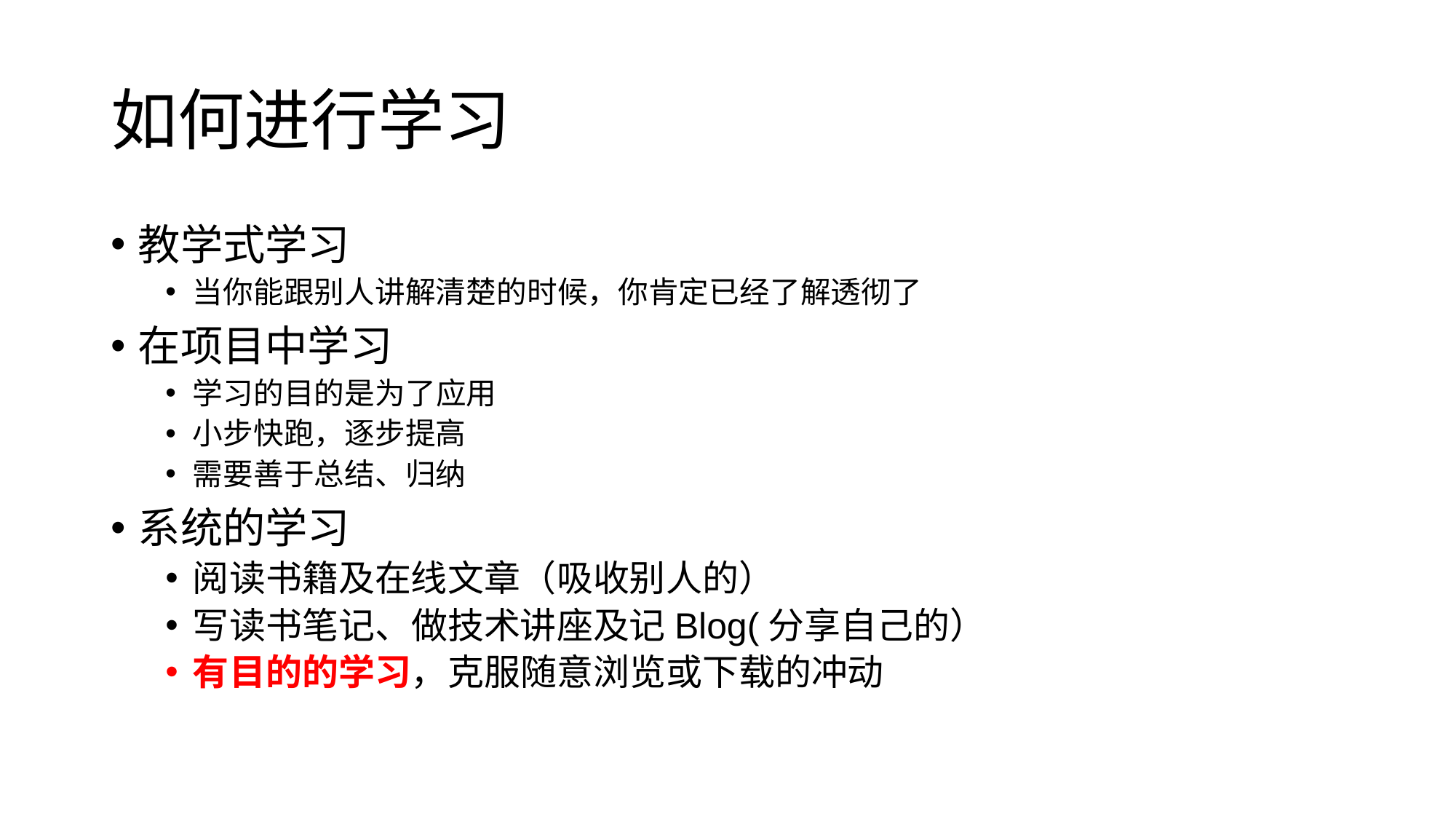

# 如何进行学习
教学式学习
当你能跟别人讲解清楚的时候，你肯定已经了解透彻了
在项目中学习
学习的目的是为了应用
小步快跑，逐步提高
需要善于总结、归纳
系统的学习
阅读书籍及在线文章（吸收别人的）
写读书笔记、做技术讲座及记Blog(分享自己的）
有目的的学习，克服随意浏览或下载的冲动